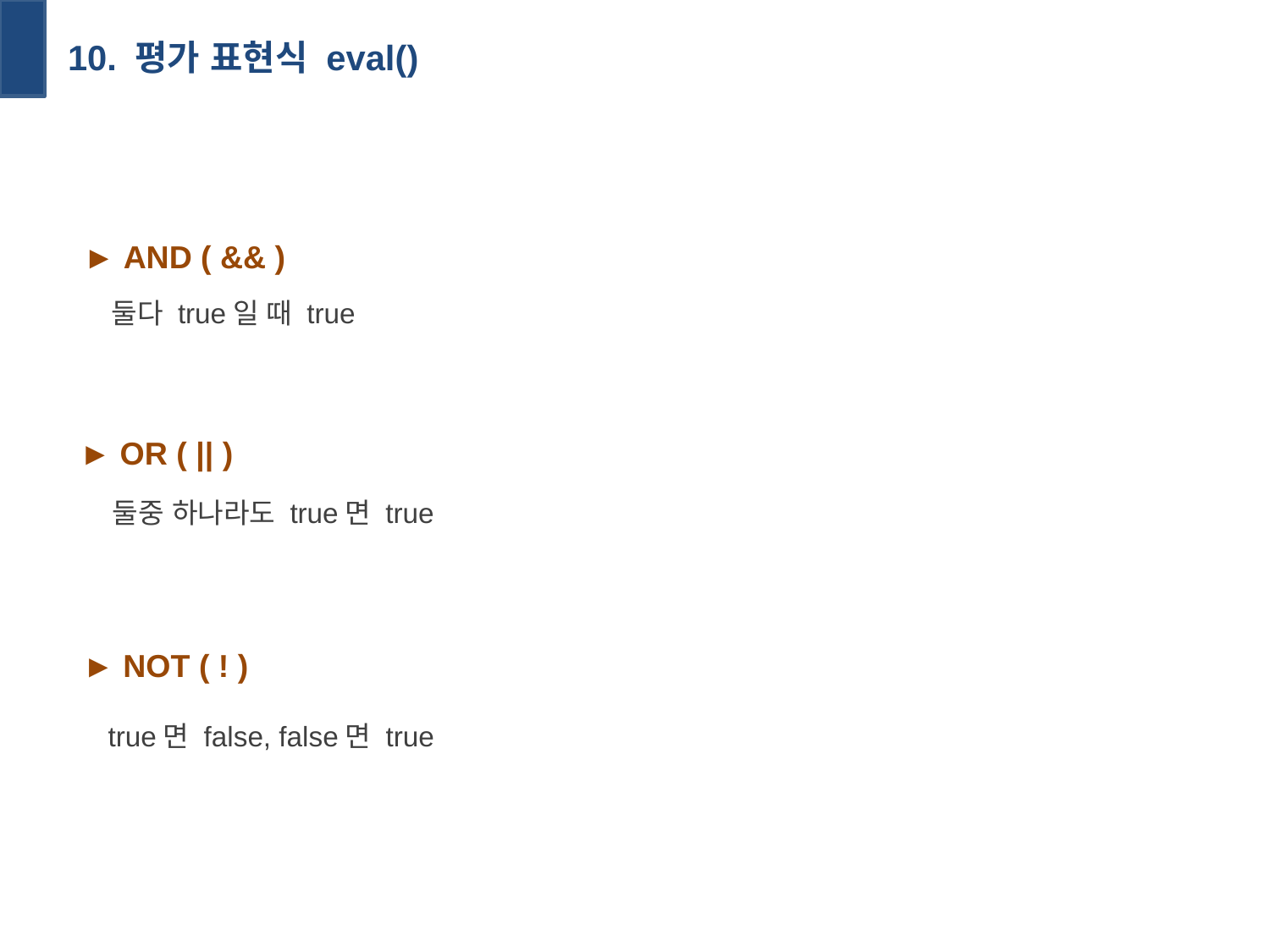

ㅊ
# 10. 평가 표현식 eval()
► AND ( && )
둘다 true일 때 true
► OR ( || )
둘중 하나라도 true면 true
► NOT ( ! )
true면 false, false면 true